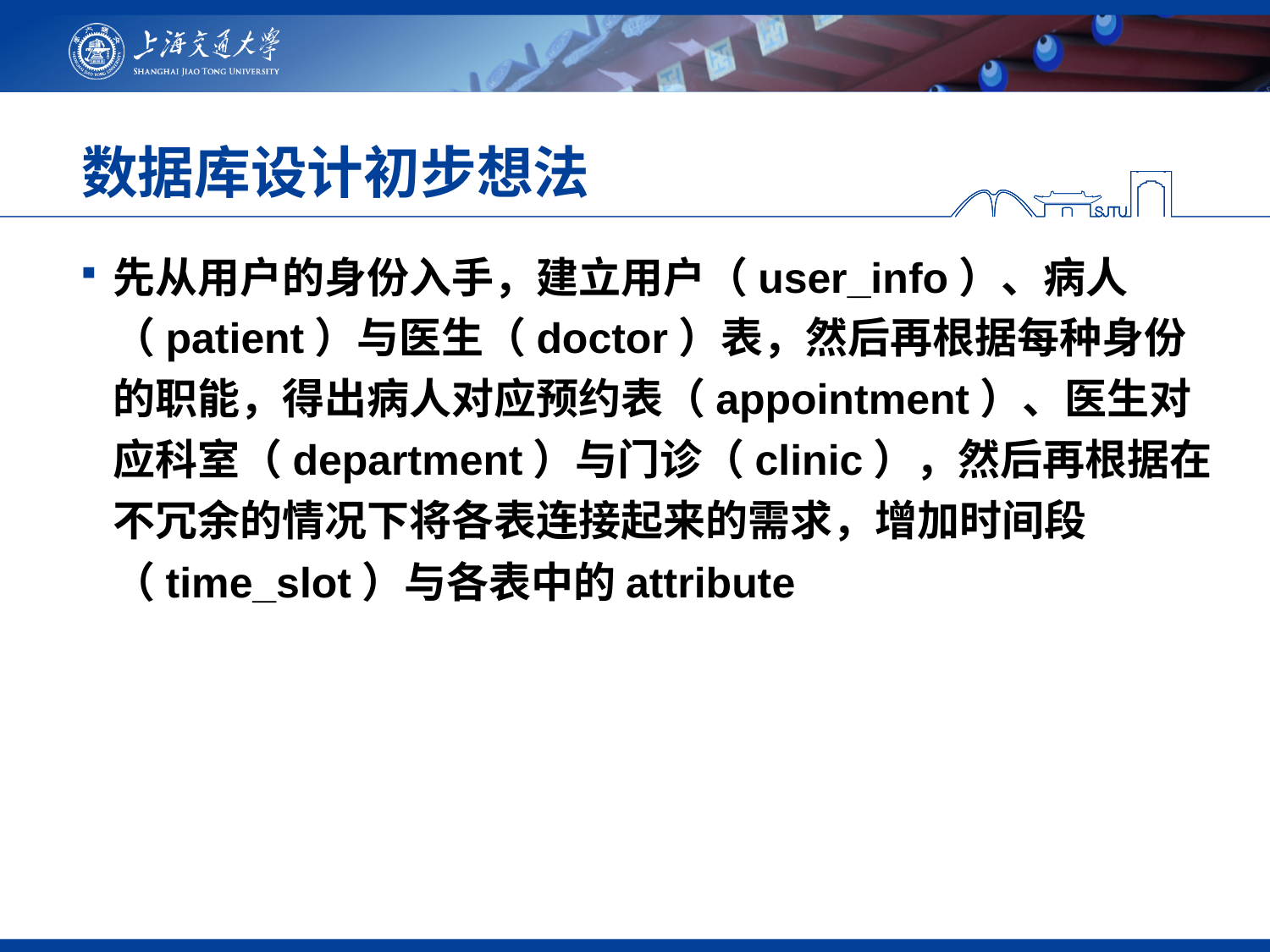

# 数据库设计初步想法
先从用户的身份入手，建立用户（user_info）、病人（patient）与医生（doctor）表，然后再根据每种身份的职能，得出病人对应预约表（appointment）、医生对应科室（department）与门诊（clinic），然后再根据在不冗余的情况下将各表连接起来的需求，增加时间段（time_slot）与各表中的attribute